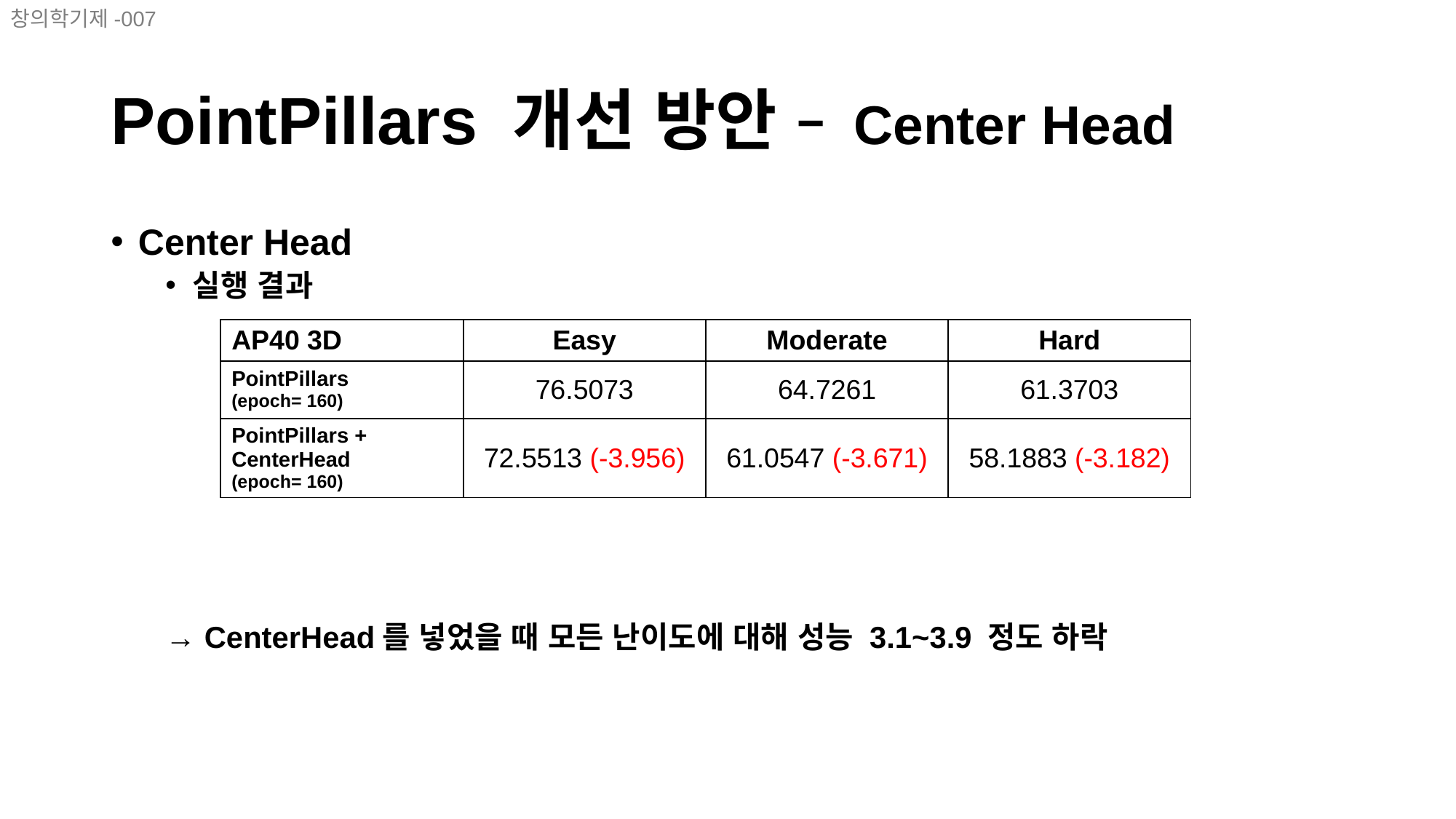

창의학기제-007
# PointPillars 개선 방안 – Center Head
Center Head
실행 결과

→ CenterHead를 넣었을 때 모든 난이도에 대해 성능 3.1~3.9 정도 하락
| AP40 3D | Easy | Moderate | Hard |
| --- | --- | --- | --- |
| PointPillars (epoch= 160) | 76.5073 | 64.7261 | 61.3703 |
| PointPillars + CenterHead (epoch= 160) | 72.5513 (-3.956) | 61.0547 (-3.671) | 58.1883 (-3.182) |